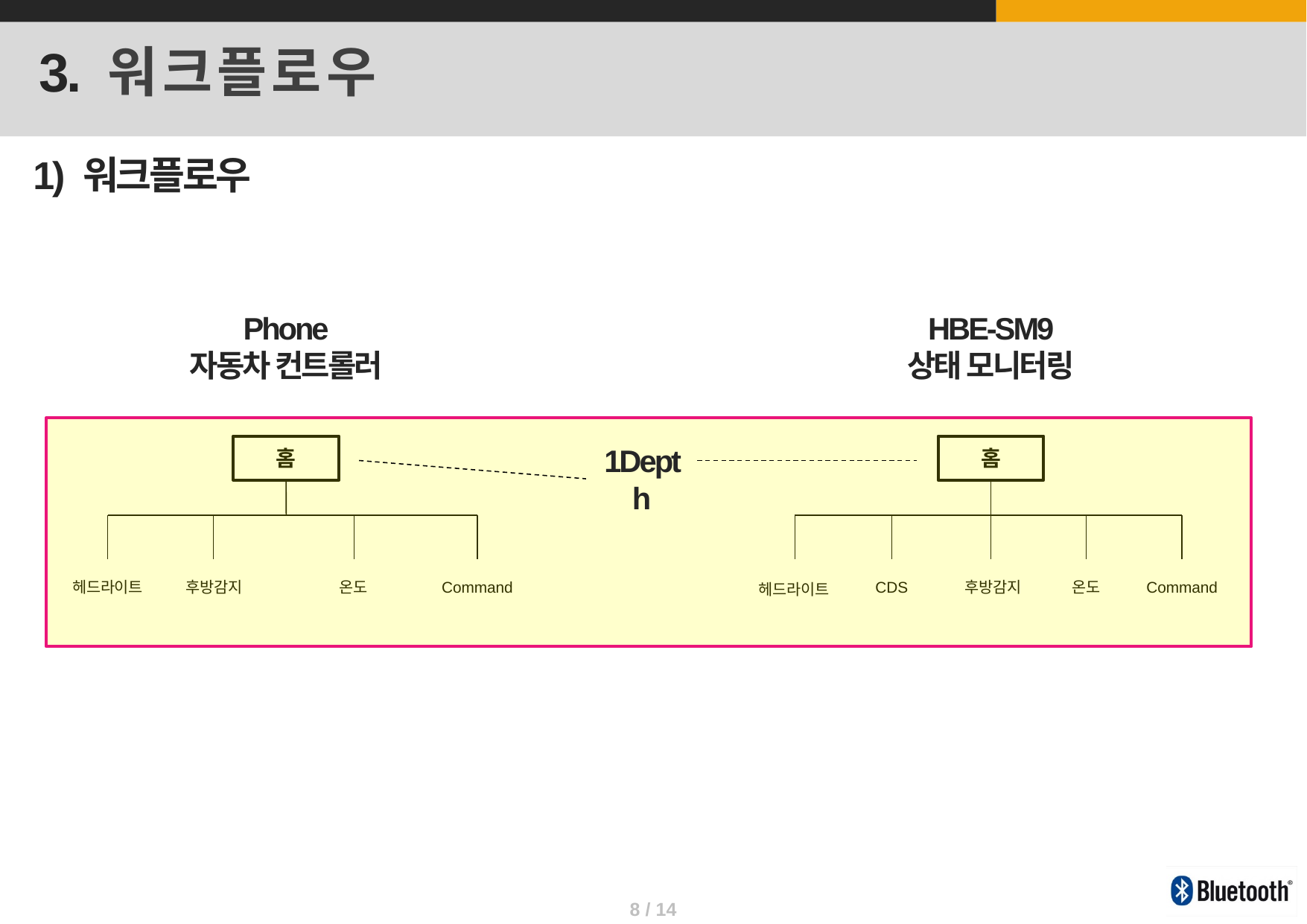

3. 워크플로우
1) 워크플로우
Phone
자동차 컨트롤러
홈
후방감지
온도
Command
헤드라이트
HBE-SM9
상태 모니터링
홈
CDS
후방감지
온도
Command
헤드라이트

1Depth